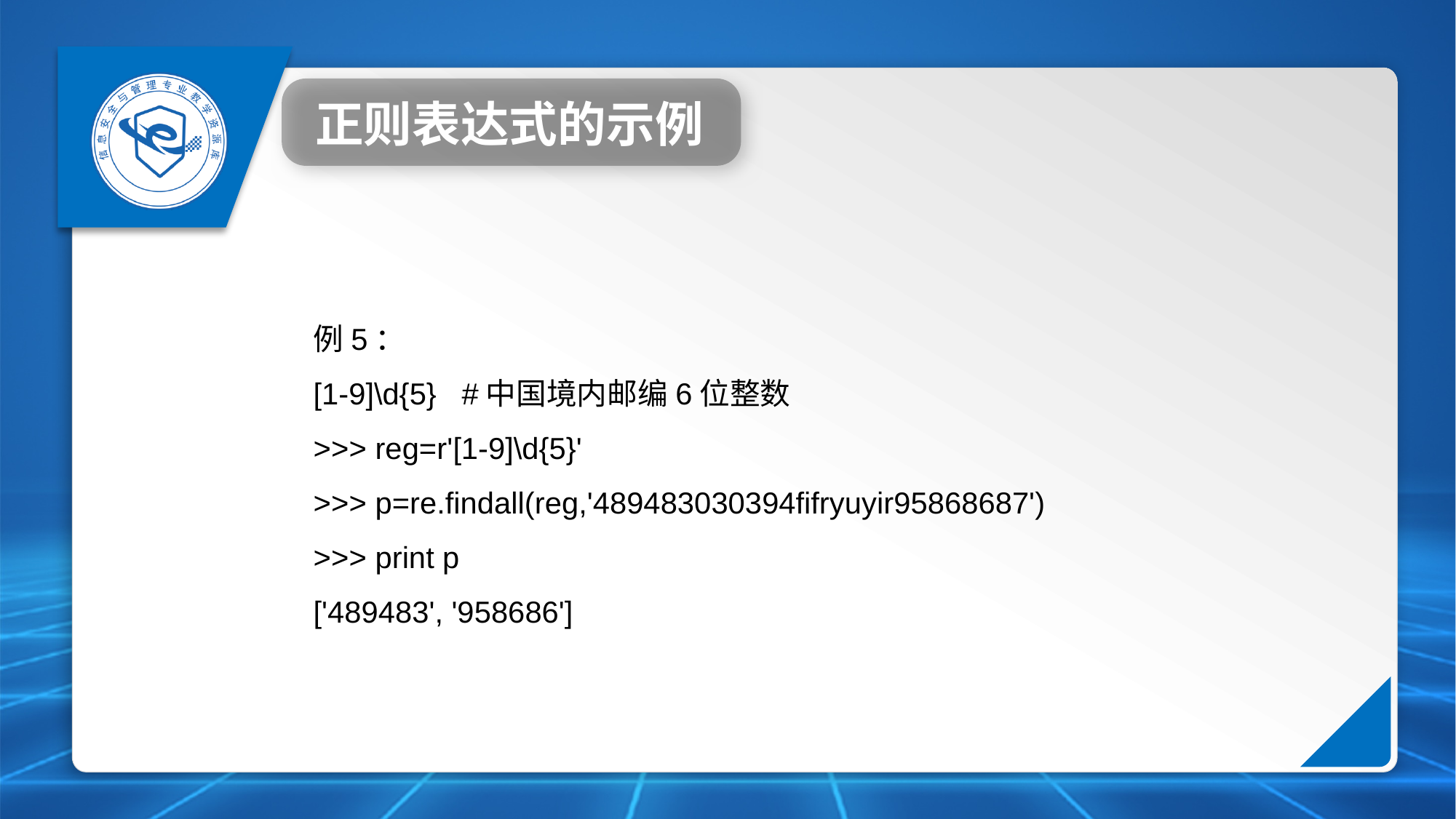

正则表达式的示例
例5：
[1-9]\d{5}   #中国境内邮编6位整数
>>> reg=r'[1-9]\d{5}'
>>> p=re.findall(reg,'489483030394fifryuyir95868687')
>>> print p
['489483', '958686']